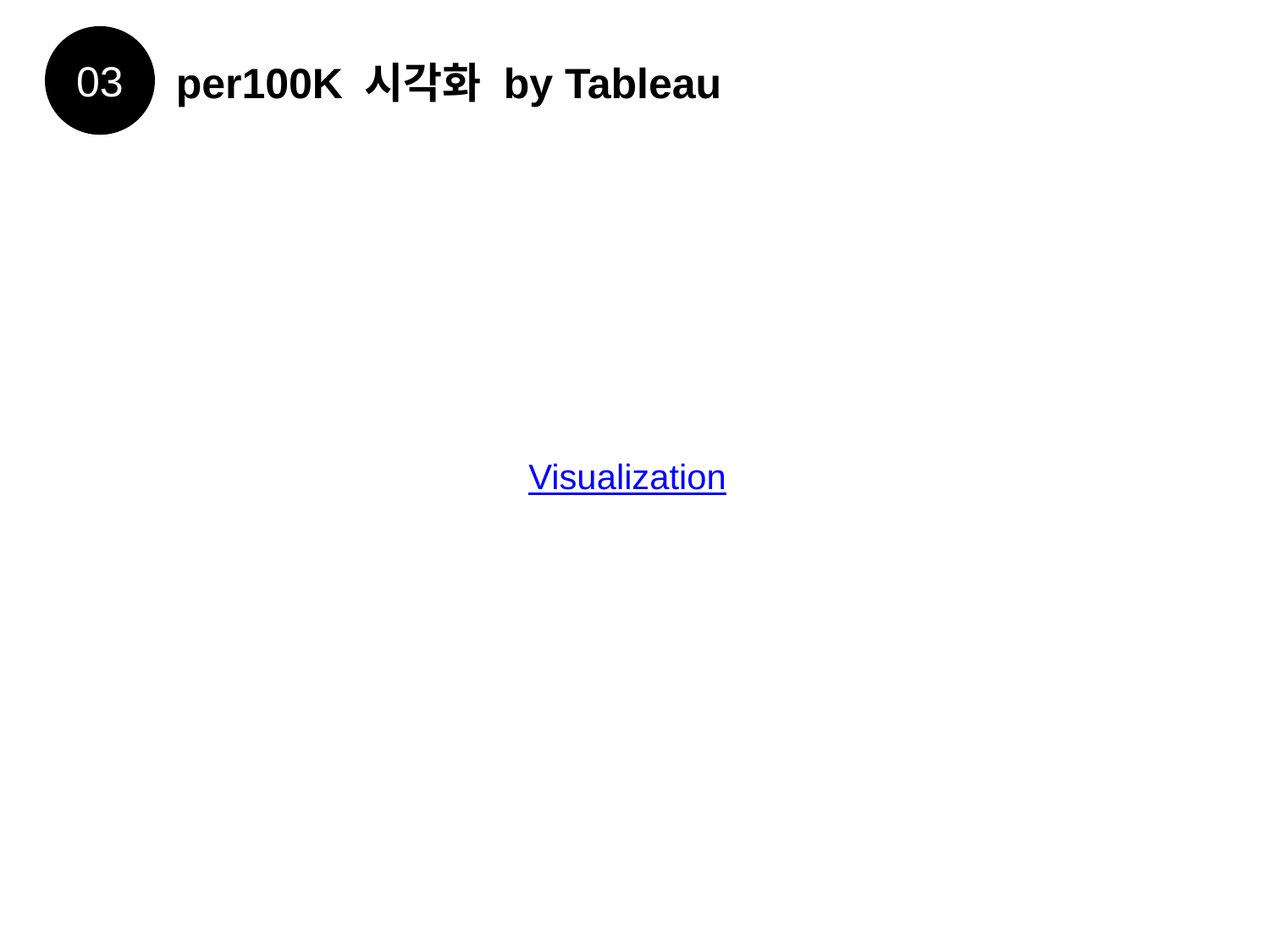

03
per100K 시각화 by Tableau
02
Visualization